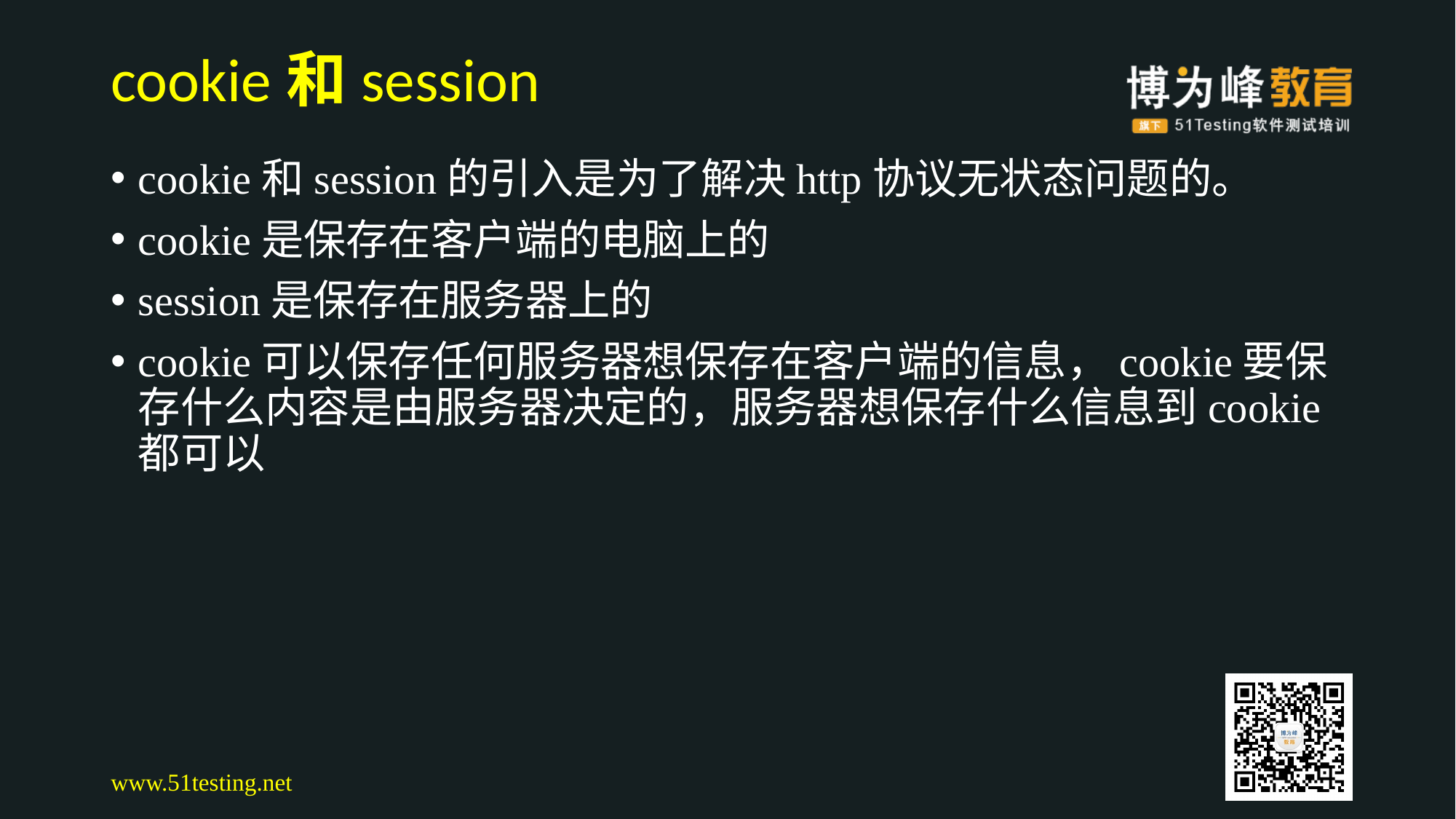

# cookie和session
cookie和session的引入是为了解决http协议无状态问题的。
cookie是保存在客户端的电脑上的
session是保存在服务器上的
cookie可以保存任何服务器想保存在客户端的信息，cookie要保存什么内容是由服务器决定的，服务器想保存什么信息到cookie都可以
www.51testing.net